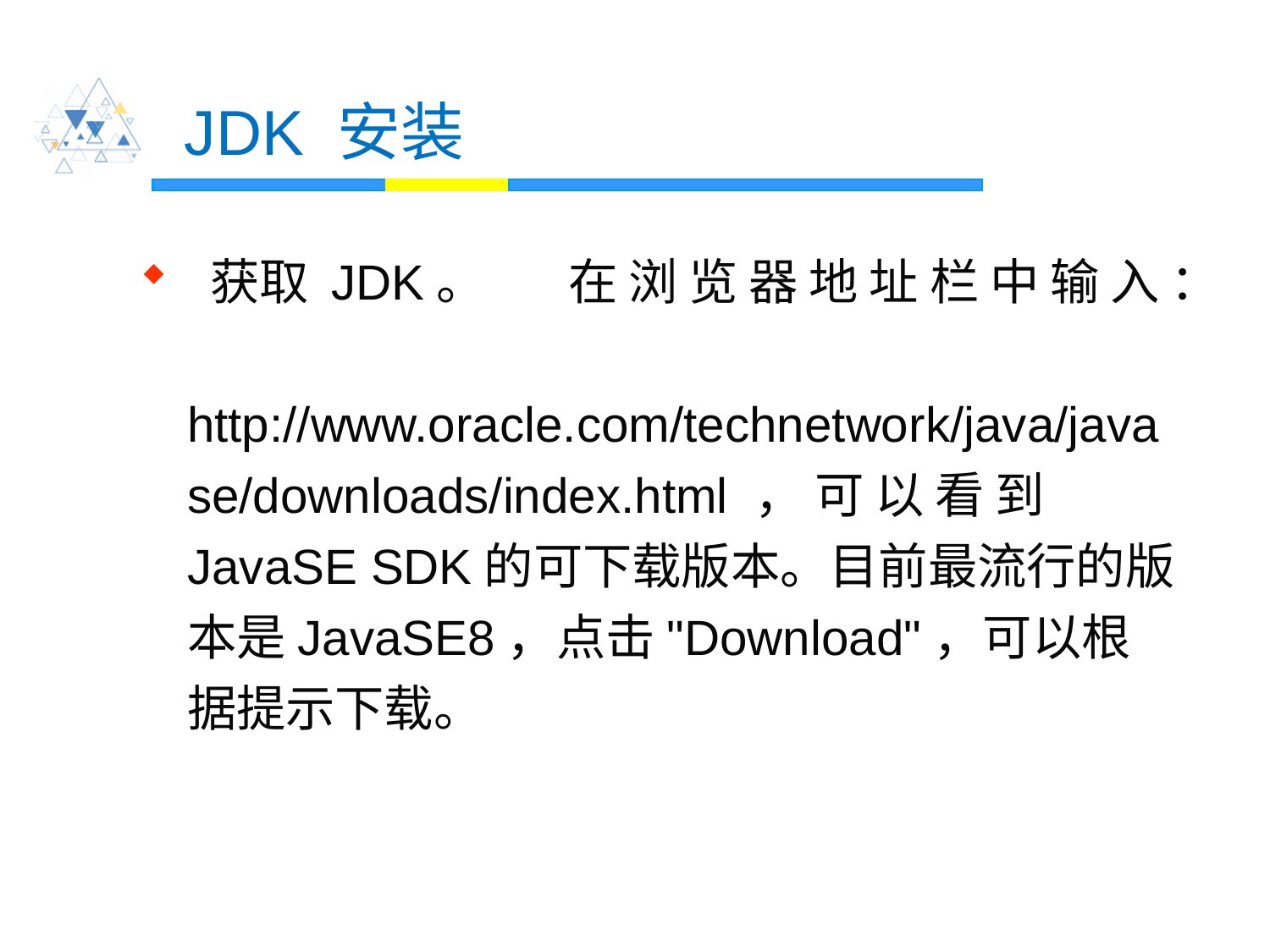

# JDK 安装
 获取 JDK。	在 浏 览 器 地 址 栏 中 输 入 ： http://www.oracle.com/technetwork/java/javase/downloads/index.html ， 可 以 看 到 JavaSE SDK的可下载版本。目前最流行的版本是JavaSE8，点击"Download"，可以根据提示下载。